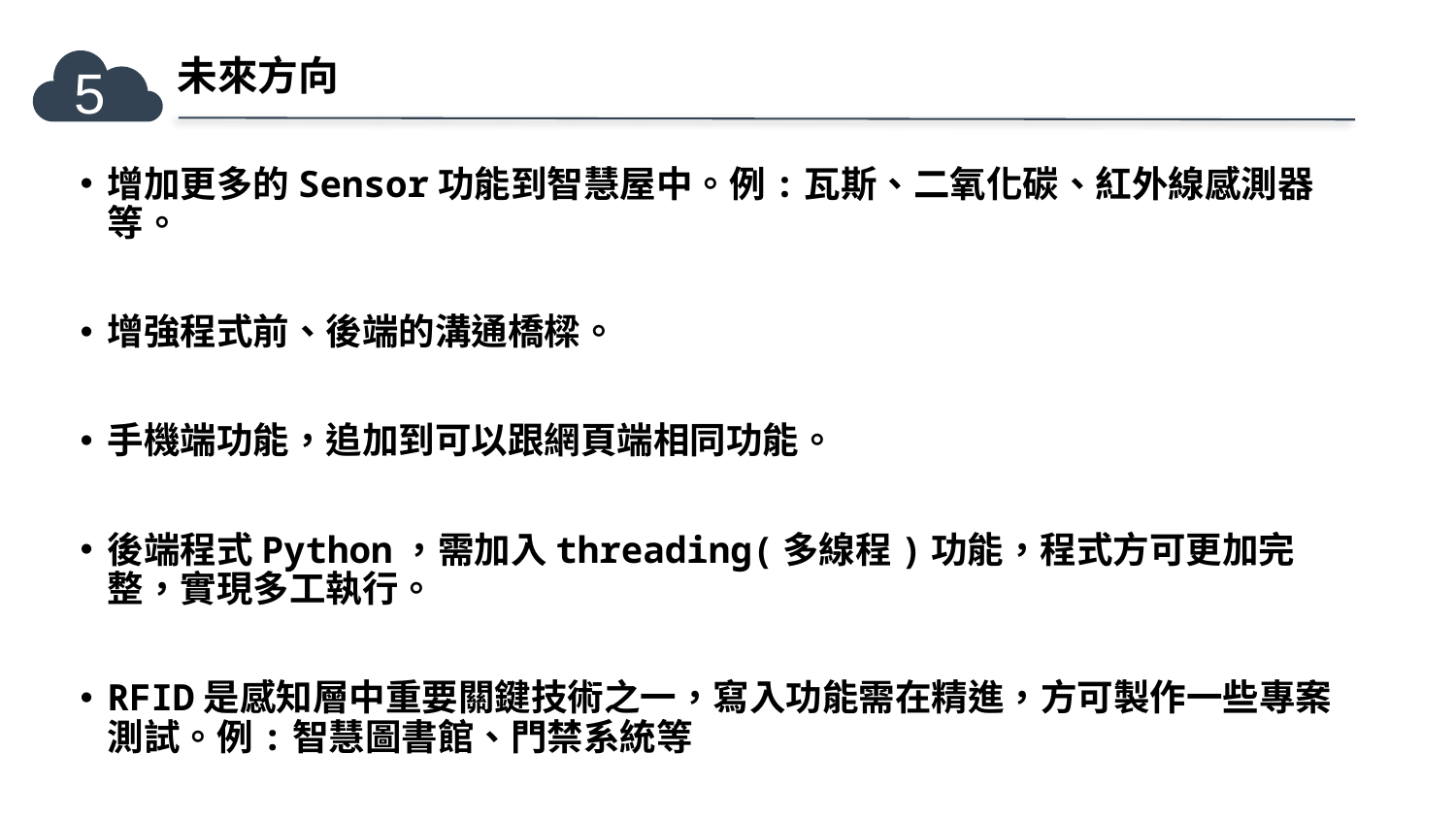

未來方向

5

增加更多的Sensor功能到智慧屋中。例:瓦斯、二氧化碳、紅外線感測器等。

增強程式前、後端的溝通橋樑。

手機端功能，追加到可以跟網頁端相同功能。

後端程式Python，需加入threading(多線程)功能，程式方可更加完整，實現多工執行。

RFID是感知層中重要關鍵技術之一，寫入功能需在精進，方可製作一些專案測試。例:智慧圖書館、門禁系統等